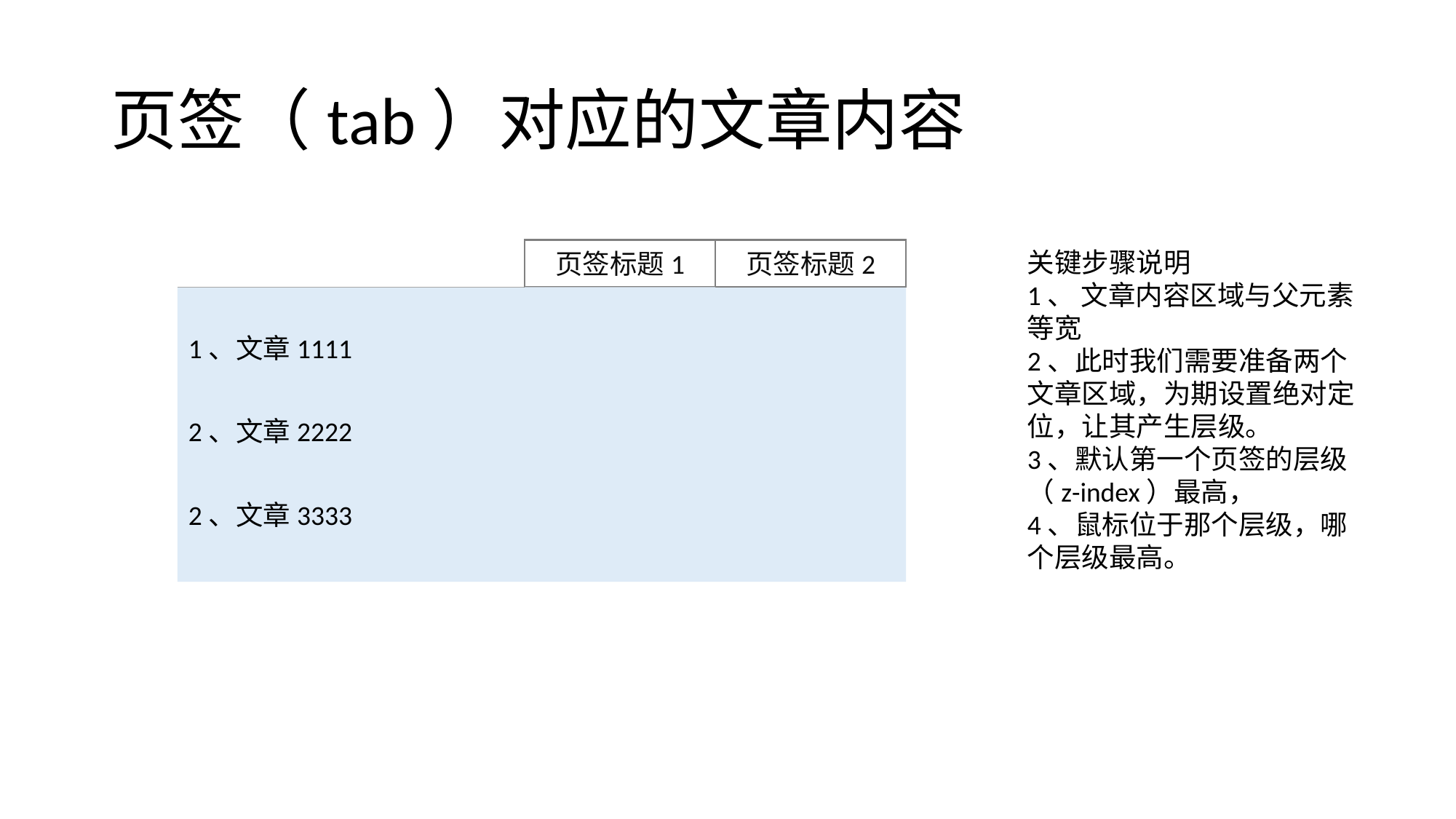

# 页签（tab）对应的文章内容
页签标题1

页签标题2
关键步骤说明
1、 文章内容区域与父元素等宽
2、此时我们需要准备两个文章区域，为期设置绝对定位，让其产生层级。
3、默认第一个页签的层级（z-index）最高，
4、鼠标位于那个层级，哪个层级最高。

1、文章1111
2、文章2222
2、文章3333